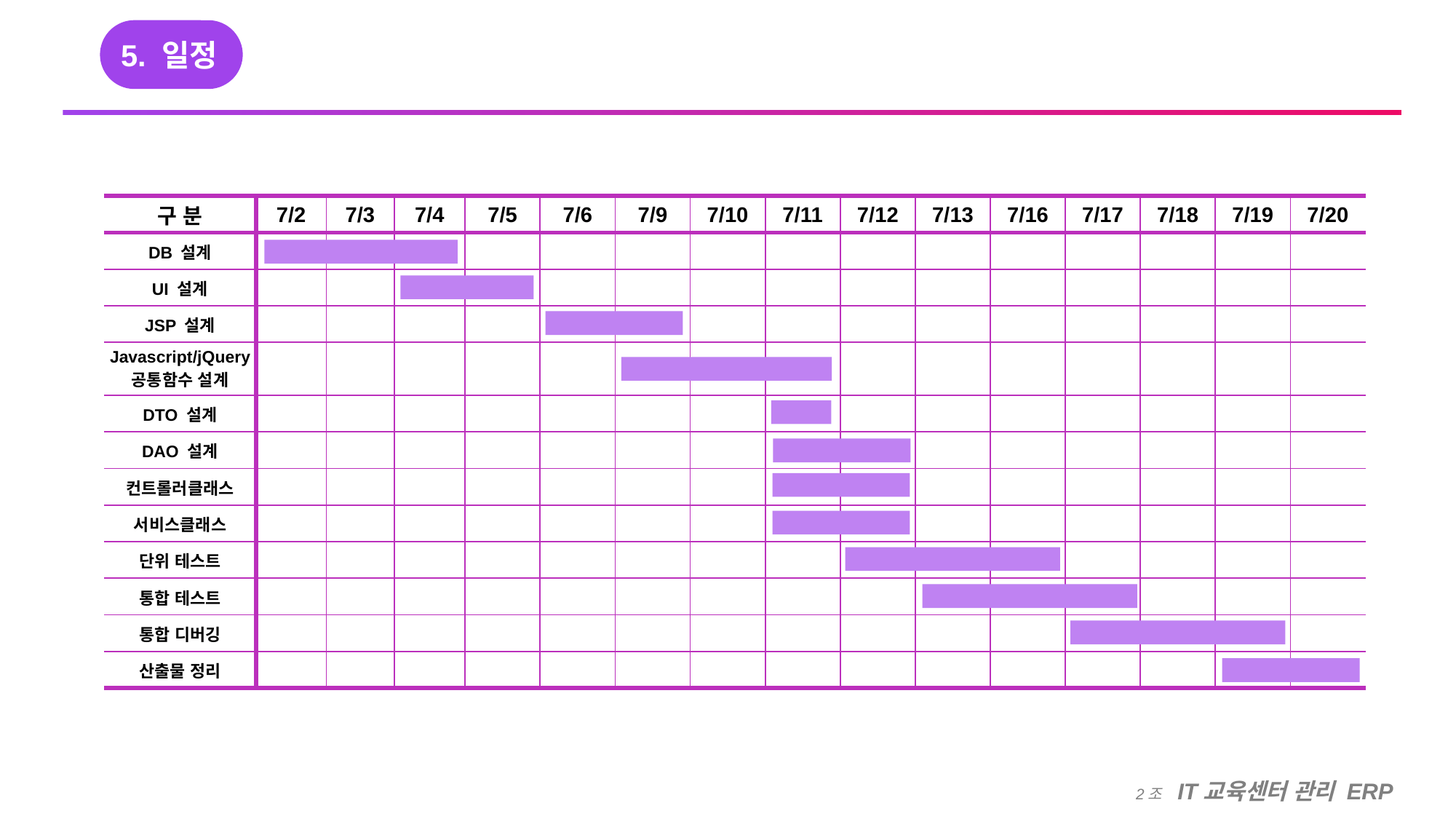

5. 일정

| 구 분 | 7/2 | 7/3 | 7/4 | 7/5 | 7/6 | 7/9 | 7/10 | 7/11 | 7/12 | 7/13 | 7/16 | 7/17 | 7/18 | 7/19 | 7/20 |
| --- | --- | --- | --- | --- | --- | --- | --- | --- | --- | --- | --- | --- | --- | --- | --- |
| DB 설계 |  |  |  |  |  |  |  |  |  |  |  |  |  |  |  |
| UI 설계 |  |  |  |  |  |  |  |  |  |  |  |  |  |  |  |
| JSP 설계 |  |  |  |  |  |  |  |  |  |  |  |  |  |  |  |
| Javascript/jQuery 공통함수 설계 |  |  |  |  |  |  |  |  |  |  |  |  |  |  |  |
| DTO 설계 |  |  |  |  |  |  |  |  |  |  |  |  |  |  |  |
| DAO 설계 |  |  |  |  |  |  |  |  |  |  |  |  |  |  |  |
| 컨트롤러클래스 |  |  |  |  |  |  |  |  |  |  |  |  |  |  |  |
| 서비스클래스 |  |  |  |  |  |  |  |  |  |  |  |  |  |  |  |
| 단위 테스트 |  |  |  |  |  |  |  |  |  |  |  |  |  |  |  |
| 통합 테스트 |  |  |  |  |  |  |  |  |  |  |  |  |  |  |  |
| 통합 디버깅 |  |  |  |  |  |  |  |  |  |  |  |  |  |  |  |
| 산출물 정리 |  |  |  |  |  |  |  |  |  |  |  |  |  |  |  |

2조 IT교육센터 관리 ERP